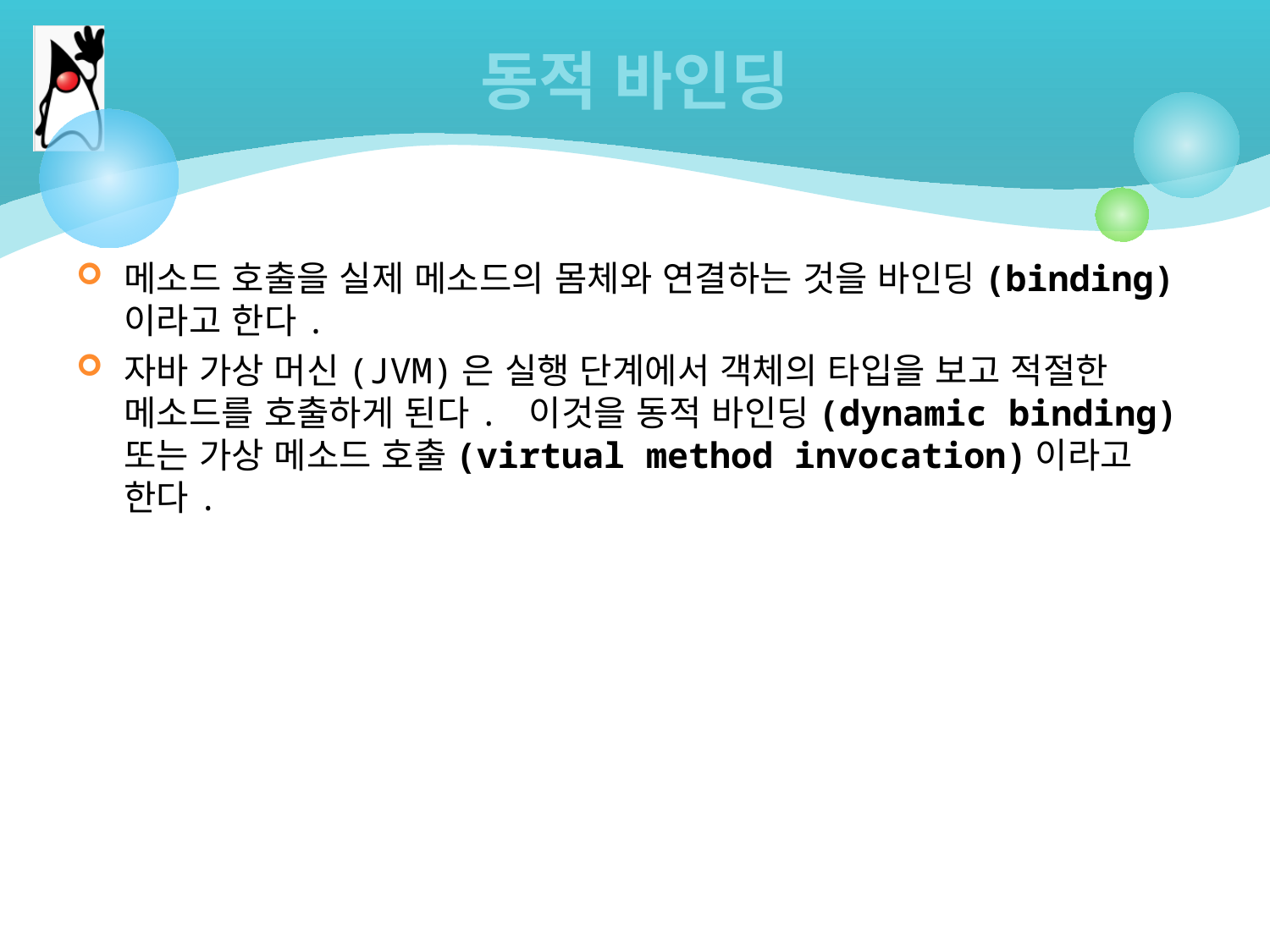

# 동적 바인딩
메소드 호출을 실제 메소드의 몸체와 연결하는 것을 바인딩(binding)이라고 한다.
자바 가상 머신(JVM)은 실행 단계에서 객체의 타입을 보고 적절한 메소드를 호출하게 된다. 이것을 동적 바인딩(dynamic binding) 또는 가상 메소드 호출(virtual method invocation)이라고 한다.